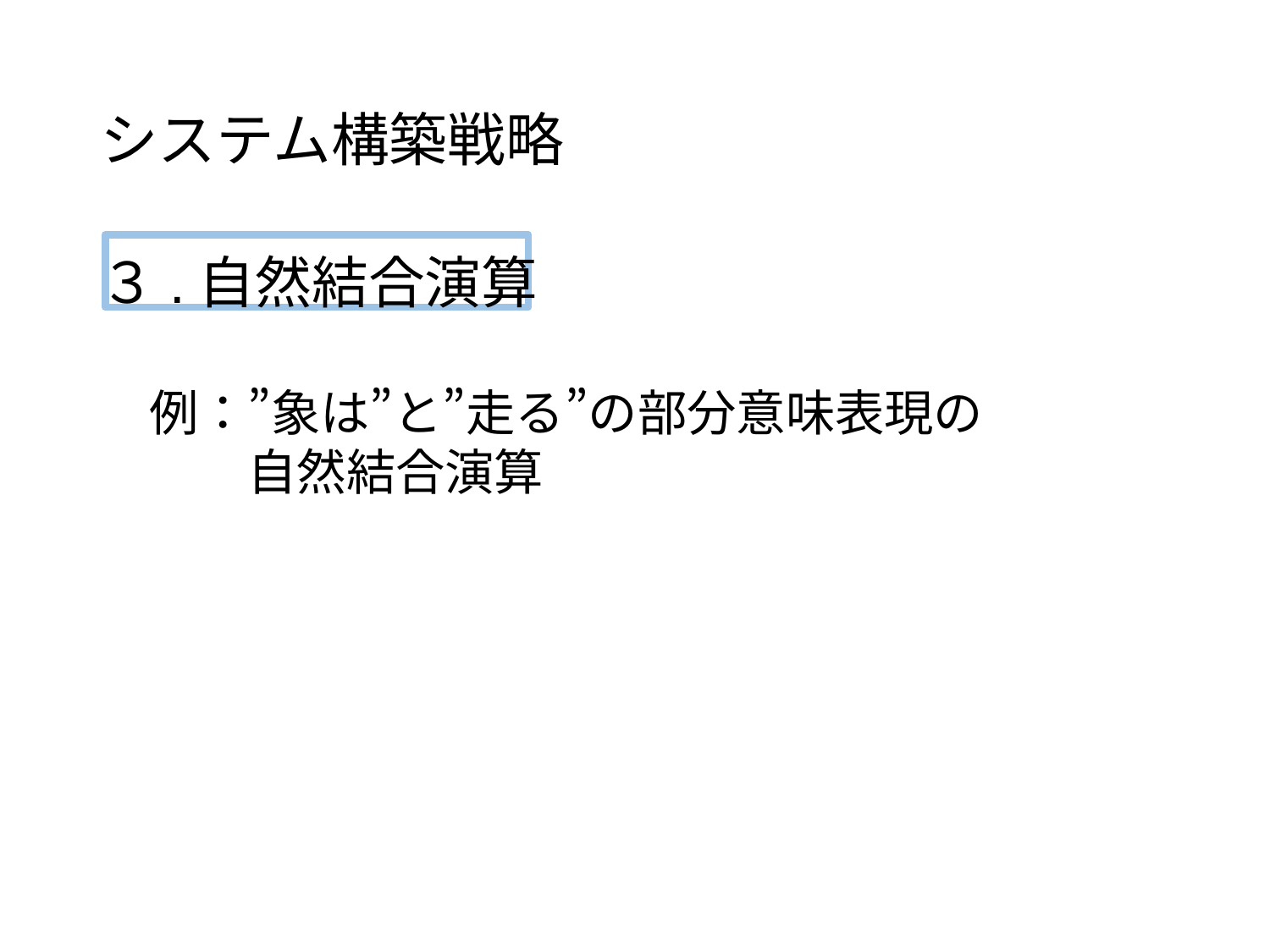

# システム構築戦略

３.自然結合演算

　例：”象は”と”走る”の部分意味表現の
　　　自然結合演算